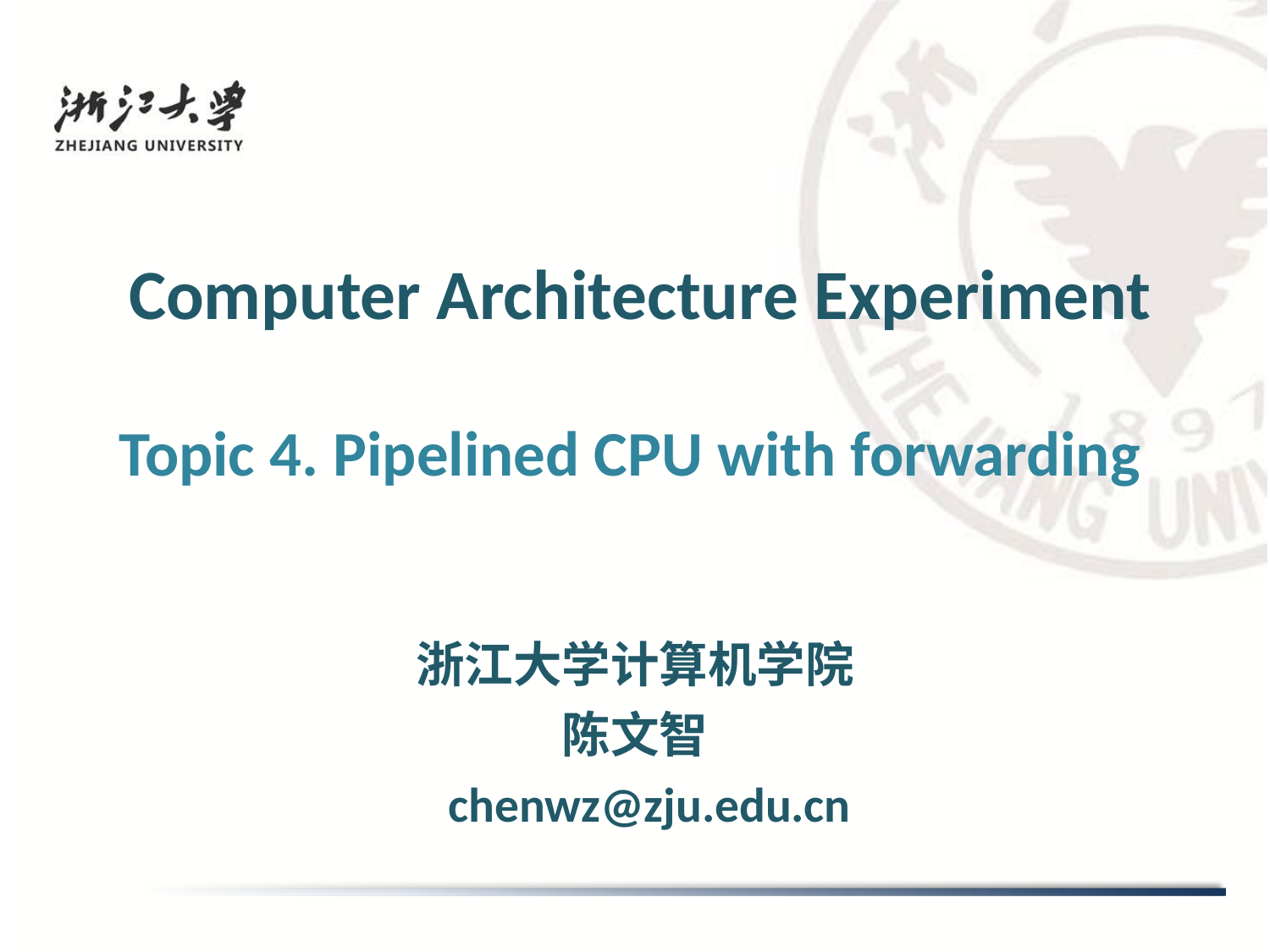

# Computer Architecture Experiment
Topic 4. Pipelined CPU with forwarding
浙江大学计算机学院
陈文智
 chenwz@zju.edu.cn